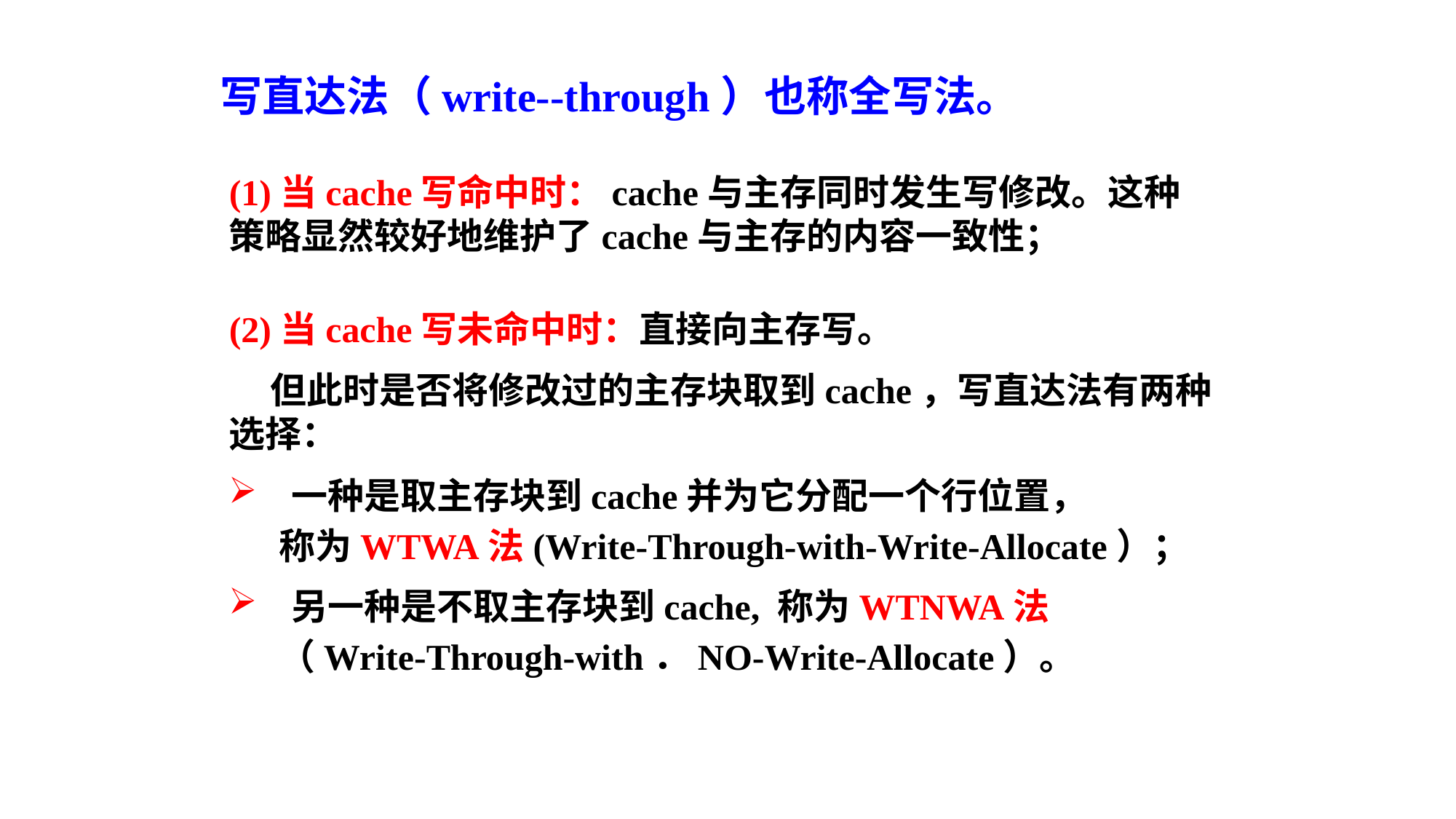

写直达法（write--through）
 也称全写法。
(1)当cache写命中时：cache与主存同时发生写修改。这种策略显然较好地维护了cache与主存的内容一致性；
(2)当cache写未命中时：直接向主存写。
    但此时是否将修改过的主存块取到cache，写直达法有两种选择：
   一种是取主存块到cache并为它分配一个行位置，
     称为WTWA法(Write-Through-with-Write-Allocate）；
   另一种是不取主存块到cache, 称为WTNWA法
     （Write-Through-with．NO-Write-Allocate）。